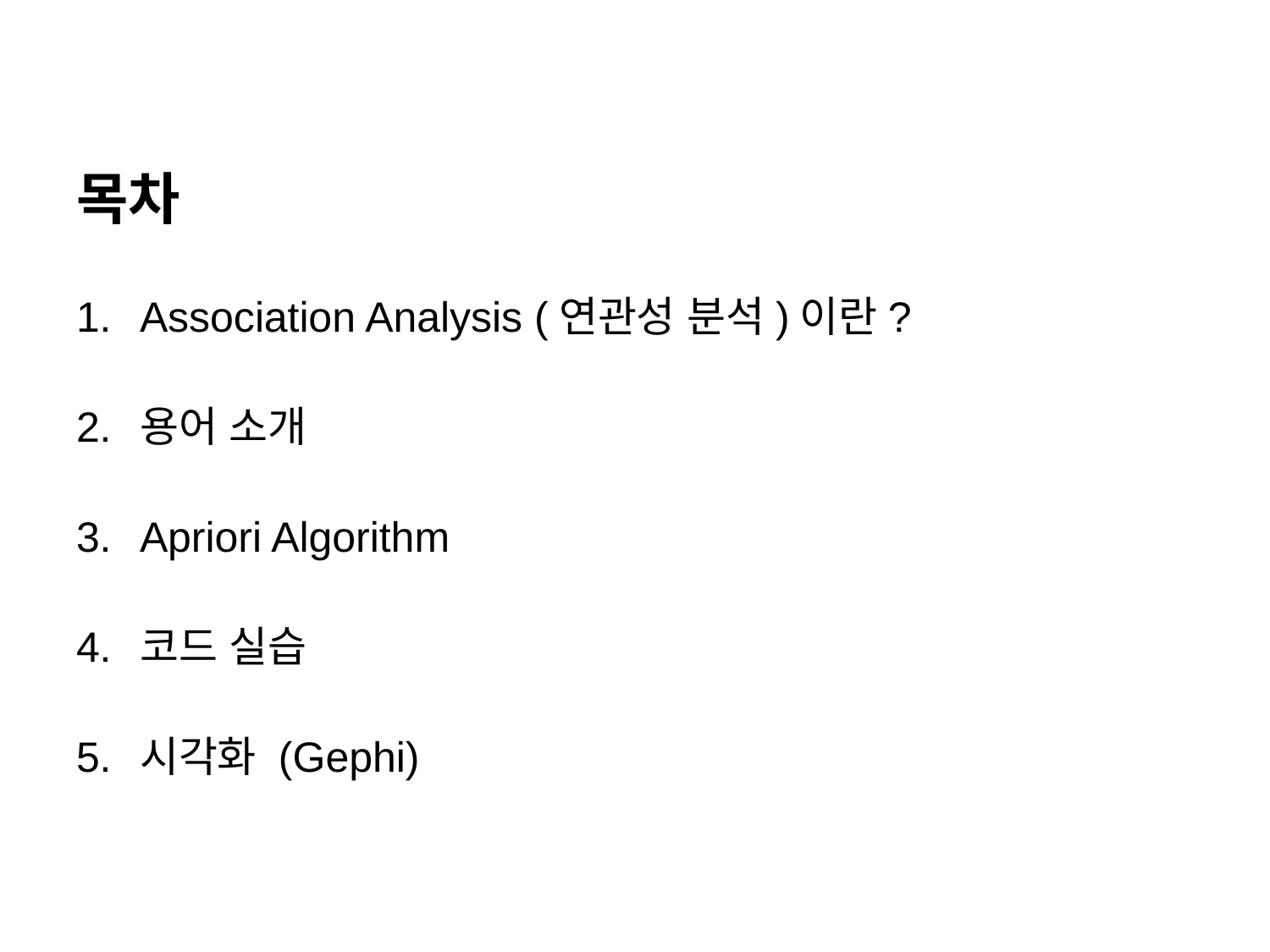

목차
Association Analysis (연관성 분석)이란?
용어 소개
Apriori Algorithm
코드 실습
시각화 (Gephi)